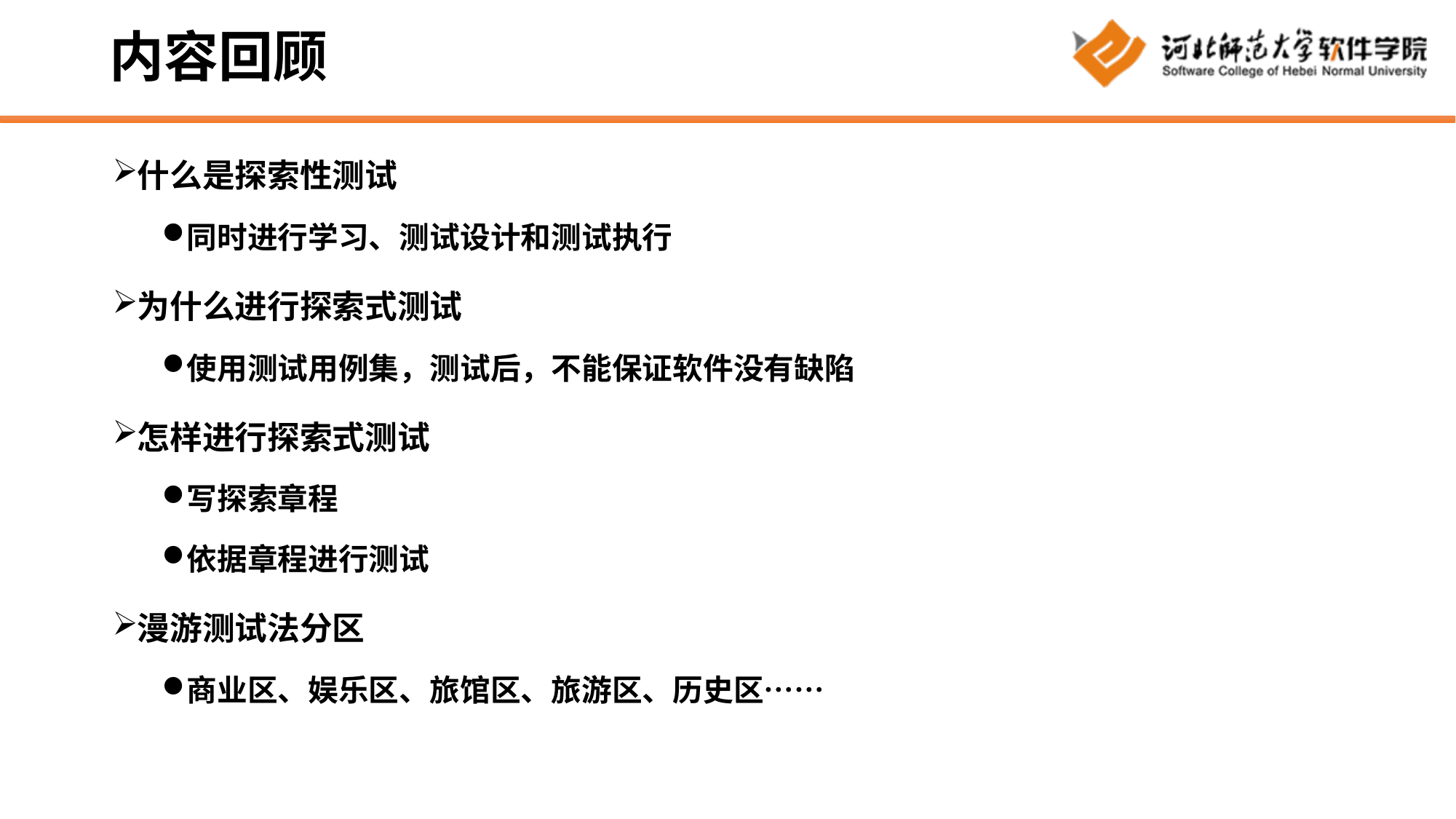

# 内容回顾
什么是探索性测试
同时进行学习、测试设计和测试执行
为什么进行探索式测试
使用测试用例集，测试后，不能保证软件没有缺陷
怎样进行探索式测试
写探索章程
依据章程进行测试
漫游测试法分区
商业区、娱乐区、旅馆区、旅游区、历史区……